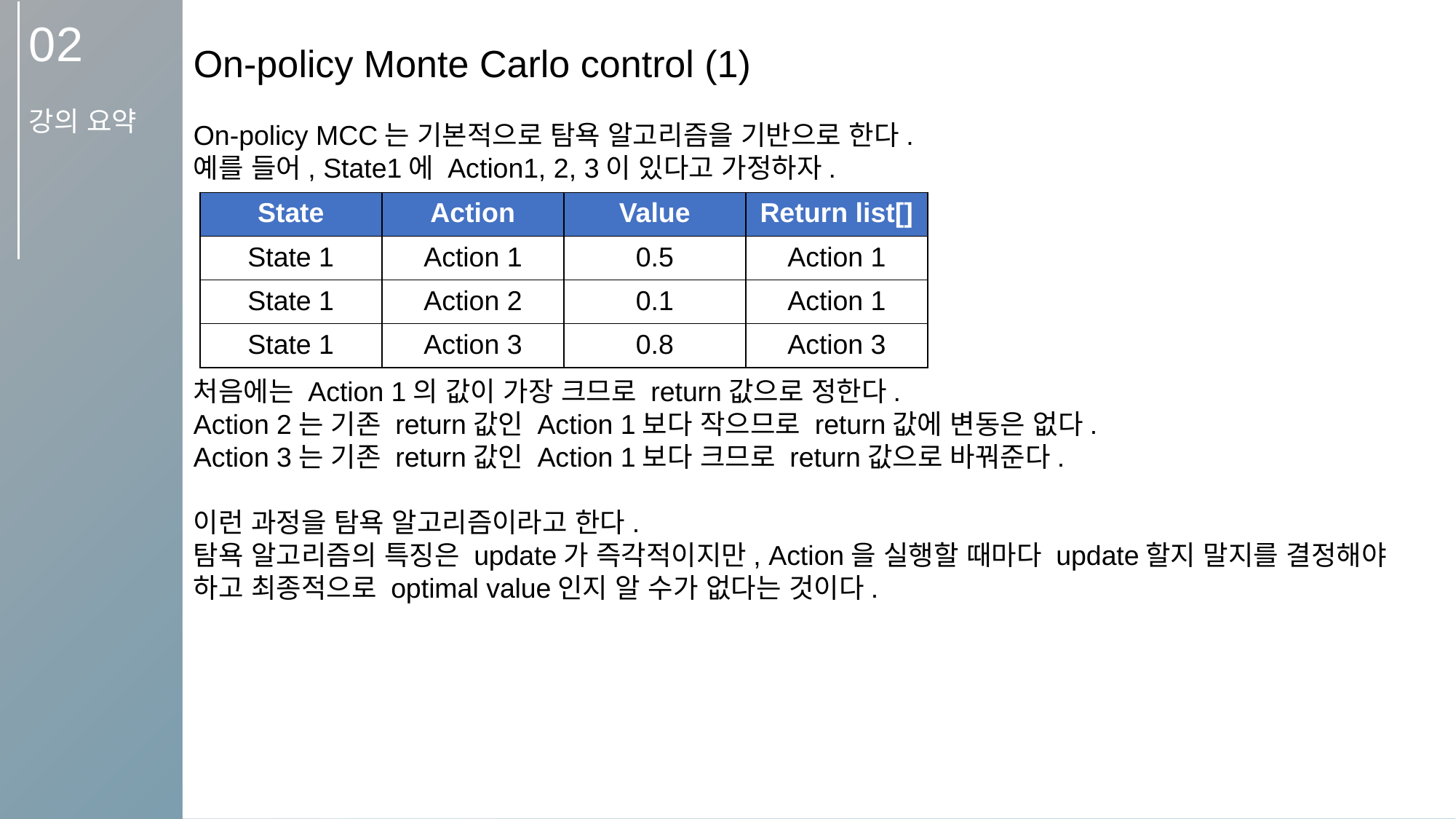

02

강의 요약

On-policy Monte Carlo control (1)

On-policy MCC는 기본적으로 탐욕 알고리즘을 기반으로 한다.
예를 들어, State1에 Action1, 2, 3이 있다고 가정하자.
| State | Action | Value | Return list[] |
| --- | --- | --- | --- |
| State 1 | Action 1 | 0.5 | Action 1 |
| State 1 | Action 2 | 0.1 | Action 1 |
| State 1 | Action 3 | 0.8 | Action 3 |
처음에는 Action 1의 값이 가장 크므로 return값으로 정한다.
Action 2는 기존 return값인 Action 1보다 작으므로 return값에 변동은 없다.
Action 3는 기존 return값인 Action 1보다 크므로 return값으로 바꿔준다.

이런 과정을 탐욕 알고리즘이라고 한다.
탐욕 알고리즘의 특징은 update가 즉각적이지만, Action을 실행할 때마다 update할지 말지를 결정해야 하고 최종적으로 optimal value인지 알 수가 없다는 것이다.